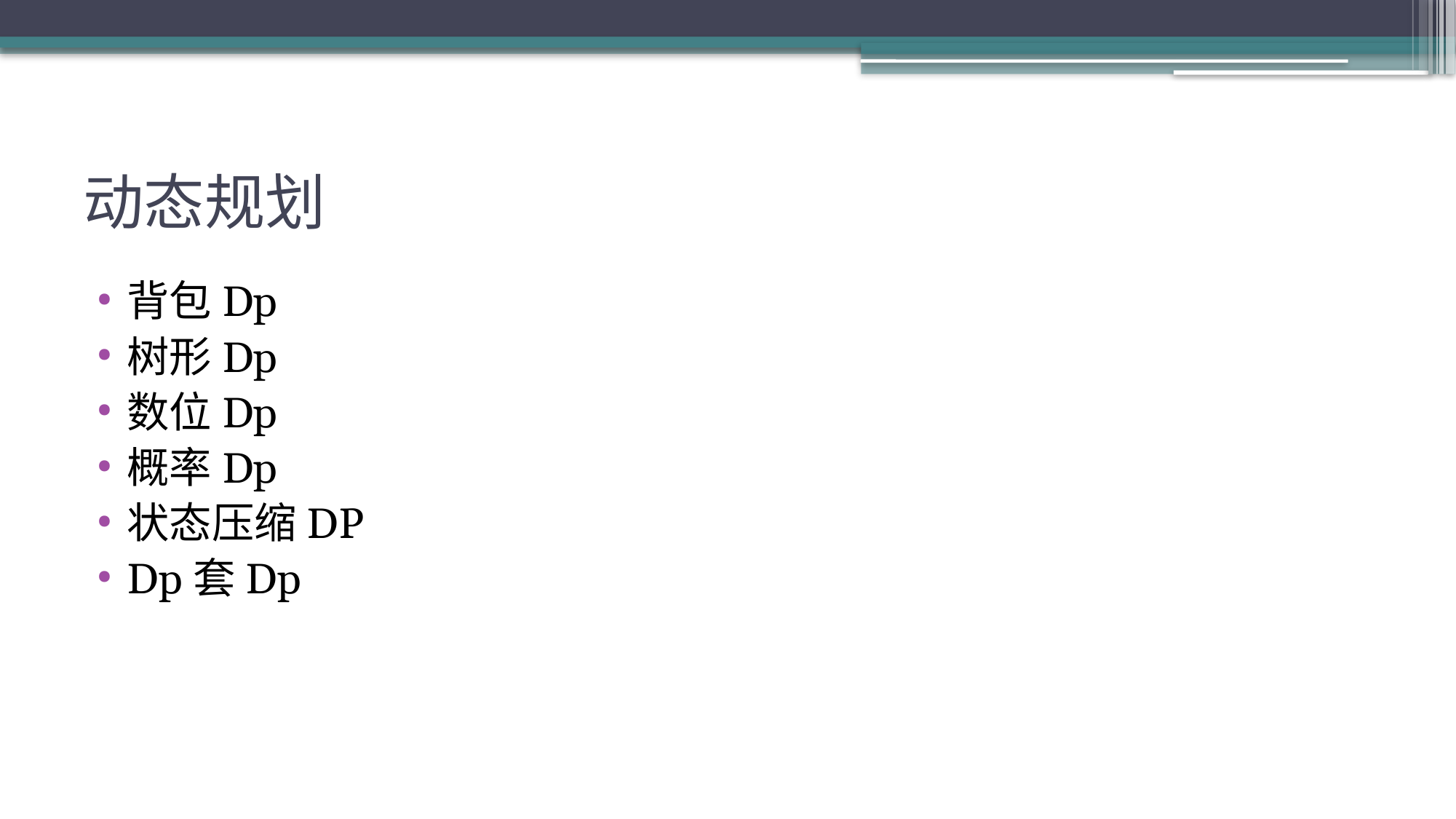

# 动态规划
背包Dp
树形Dp
数位Dp
概率Dp
状态压缩DP
Dp套Dp